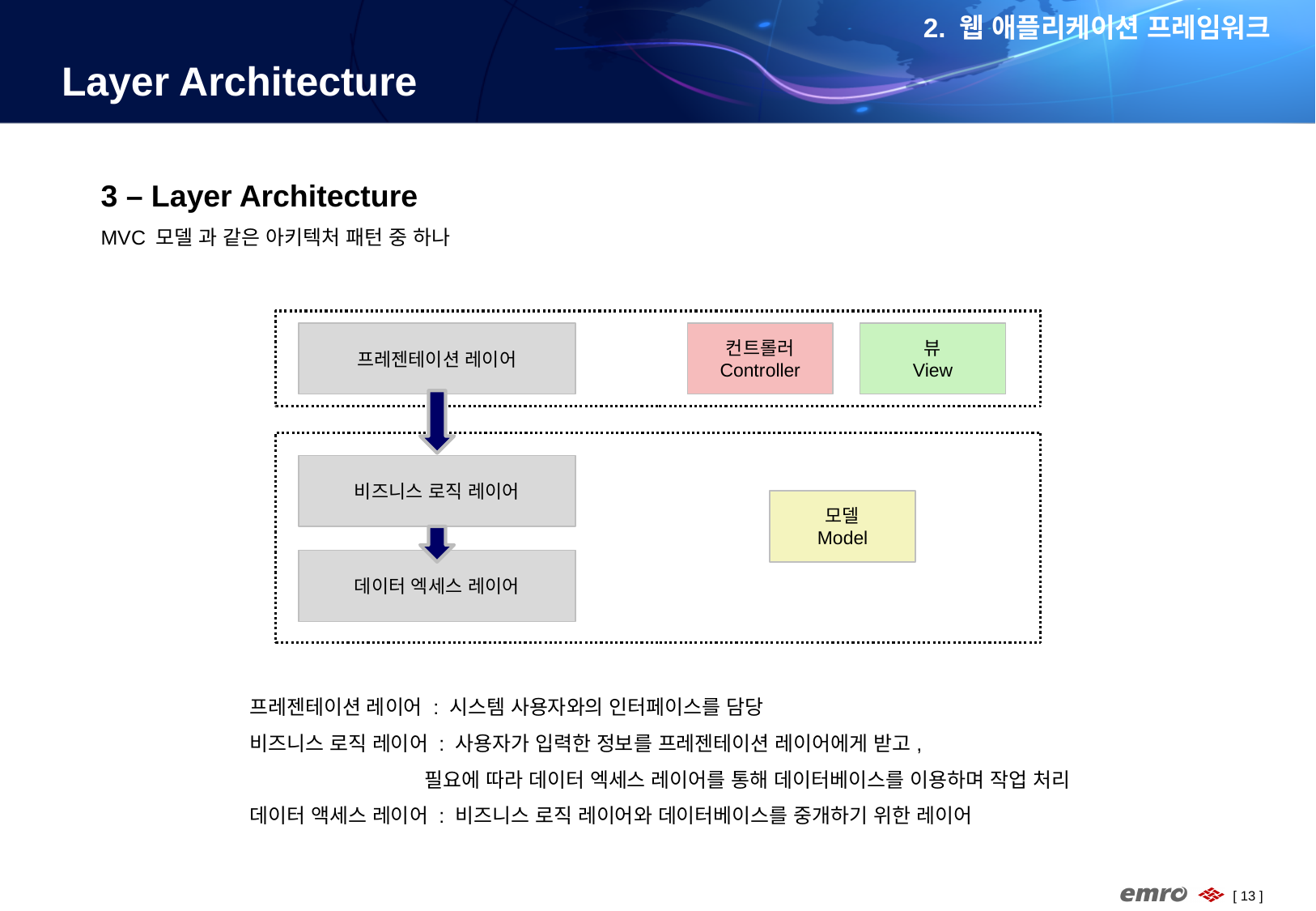

2. 웹 애플리케이션 프레임워크
# Layer Architecture
3 – Layer Architecture
MVC 모델 과 같은 아키텍처 패턴 중 하나

프레젠테이션 레이어
컨트롤러
Controller
뷰
View

비즈니스 로직 레이어
모델
Model

데이터 엑세스 레이어
프레젠테이션 레이어 : 시스템 사용자와의 인터페이스를 담당
비즈니스 로직 레이어 : 사용자가 입력한 정보를 프레젠테이션 레이어에게 받고,
                              필요에 따라 데이터 엑세스 레이어를 통해 데이터베이스를 이용하며 작업 처리
데이터 액세스 레이어 : 비즈니스 로직 레이어와 데이터베이스를 중개하기 위한 레이어